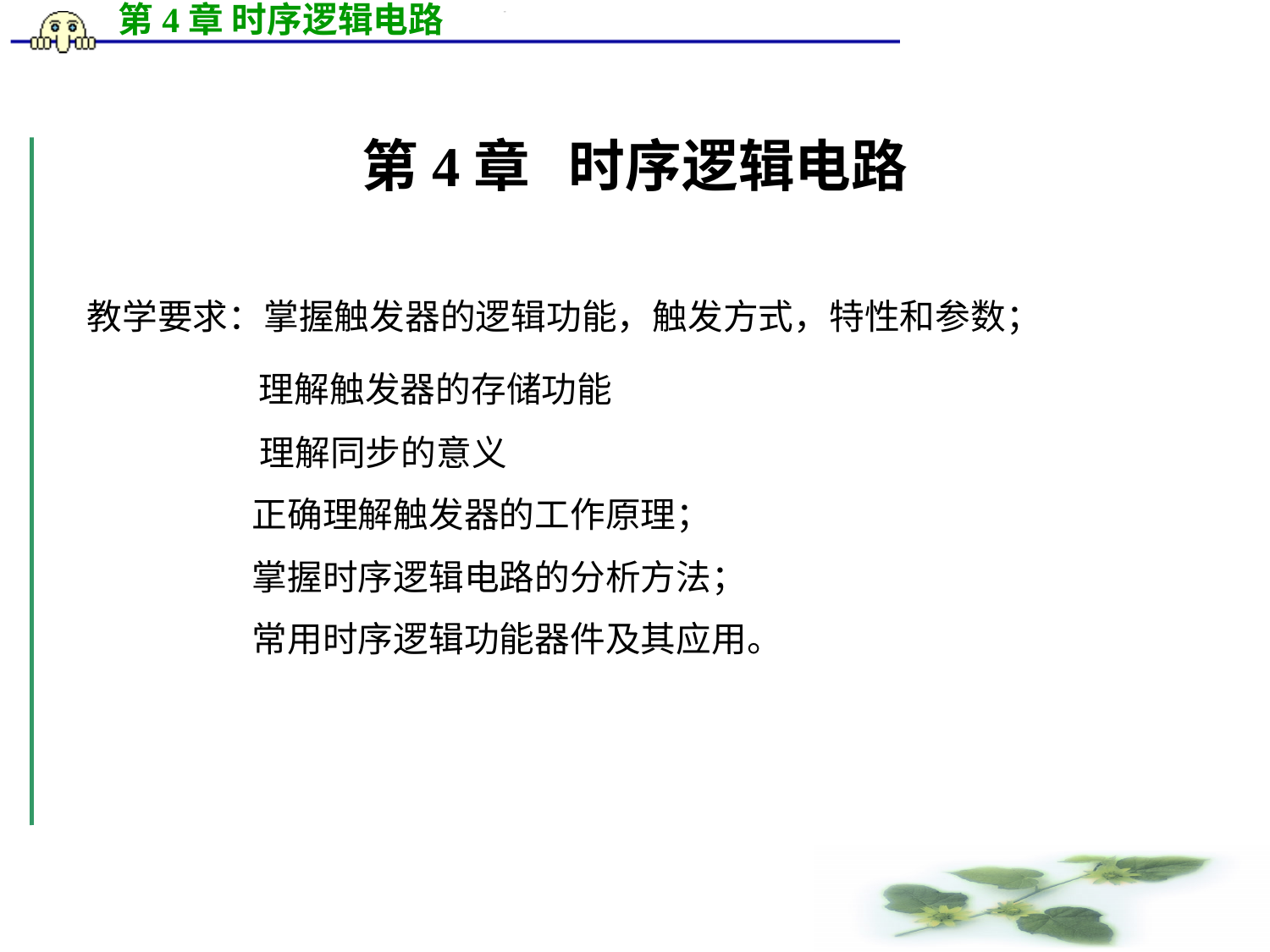

# 第4章   时序逻辑电路
教学要求：掌握触发器的逻辑功能，触发方式，特性和参数；
                 理解触发器的存储功能
                     理解同步的意义
                    正确理解触发器的工作原理；
                    掌握时序逻辑电路的分析方法；
                    常用时序逻辑功能器件及其应用。